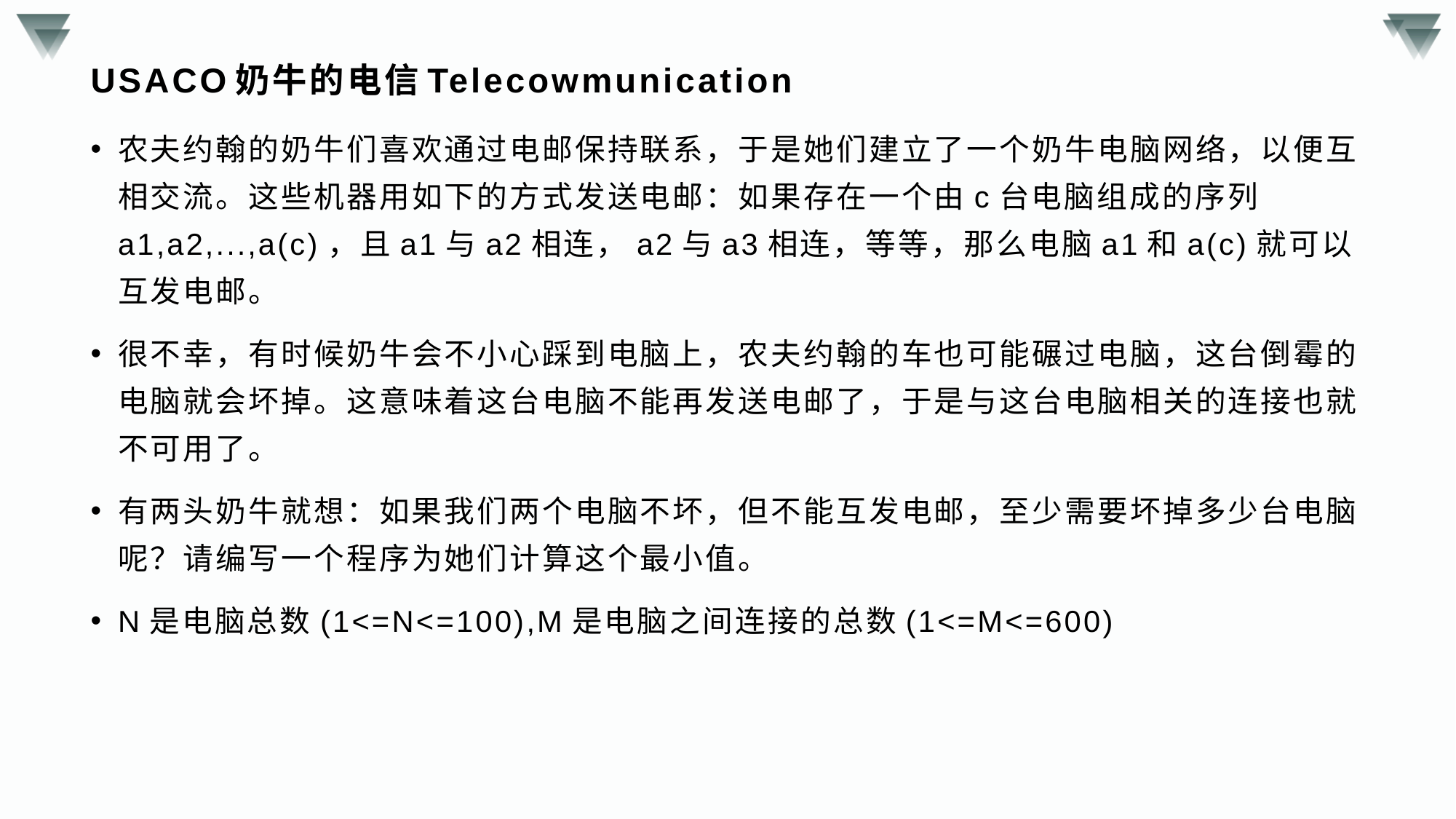

# USACO奶牛的电信Telecowmunication
农夫约翰的奶牛们喜欢通过电邮保持联系，于是她们建立了一个奶牛电脑网络，以便互相交流。这些机器用如下的方式发送电邮：如果存在一个由c台电脑组成的序列a1,a2,...,a(c)，且a1与a2相连，a2与a3相连，等等，那么电脑a1和a(c)就可以互发电邮。
很不幸，有时候奶牛会不小心踩到电脑上，农夫约翰的车也可能碾过电脑，这台倒霉的电脑就会坏掉。这意味着这台电脑不能再发送电邮了，于是与这台电脑相关的连接也就不可用了。
有两头奶牛就想：如果我们两个电脑不坏，但不能互发电邮，至少需要坏掉多少台电脑呢？请编写一个程序为她们计算这个最小值。
N是电脑总数(1<=N<=100),M是电脑之间连接的总数(1<=M<=600)